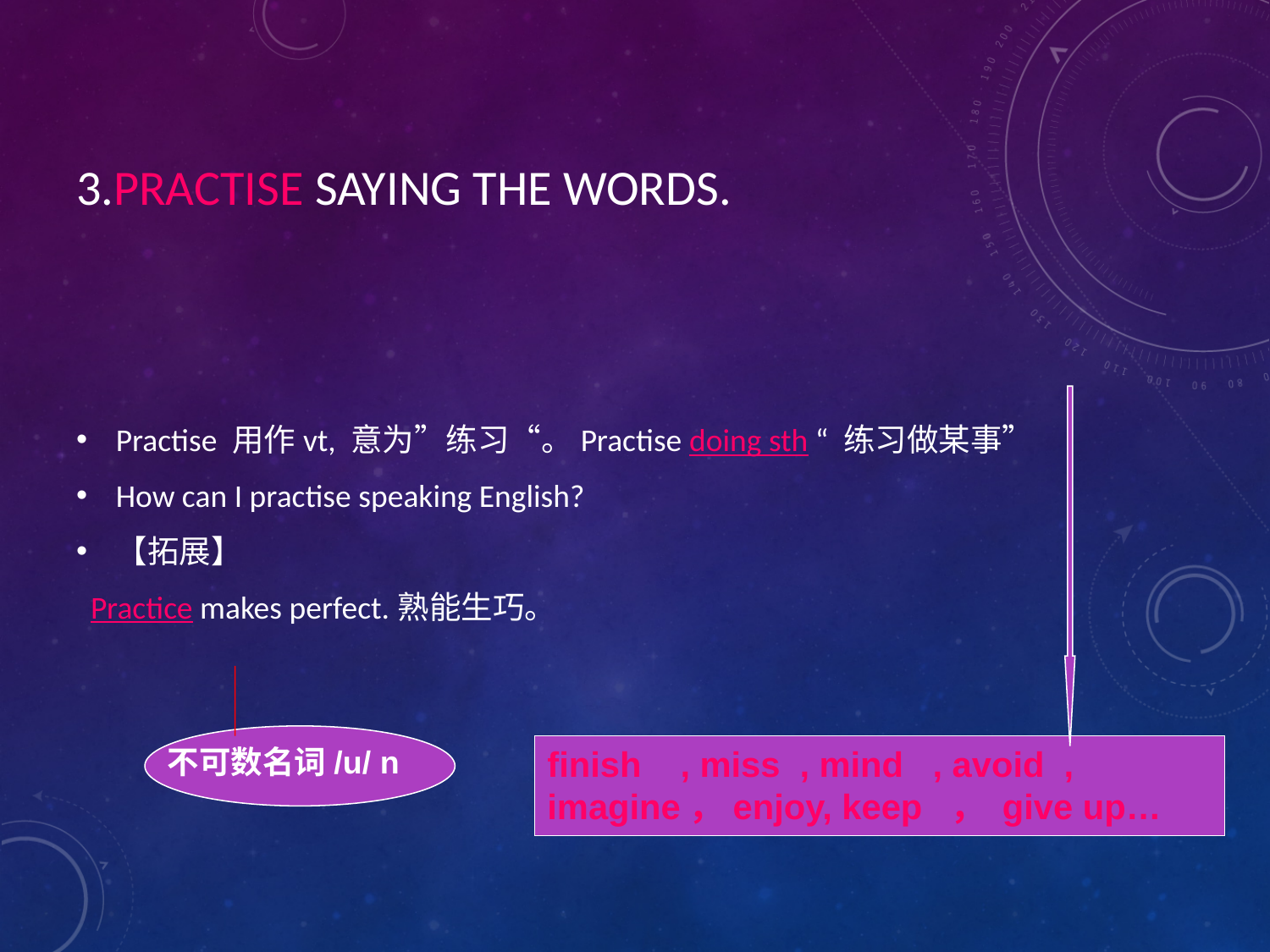

# 3.Practise saying the words.
Practise 用作vt, 意为”练习“。Practise doing sth “ 练习做某事”
How can I practise speaking English?
【拓展】
  Practice makes perfect.熟能生巧。

finish    , miss  , mind   , avoid  ,  imagine，enjoy, keep  ， give up…
不可数名词/u/ n